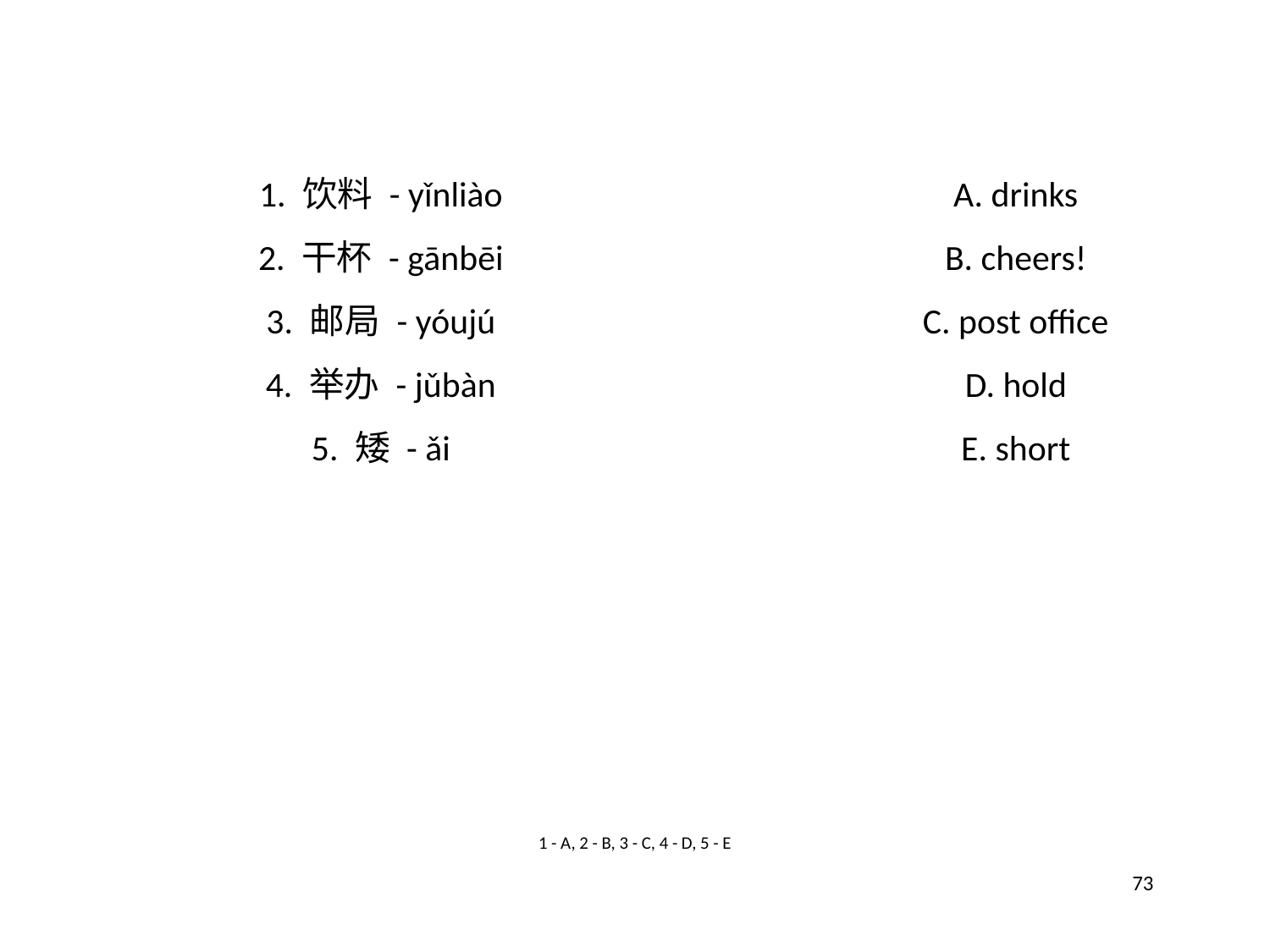

1. 饮料 - yǐnliào

A. drinks

2. 干杯 - gānbēi

B. cheers!

3. 邮局 - yóujú

C. post office

4. 举办 - jǔbàn

D. hold

5. 矮 - ǎi

E. short
1 - A, 2 - B, 3 - C, 4 - D, 5 - E

73